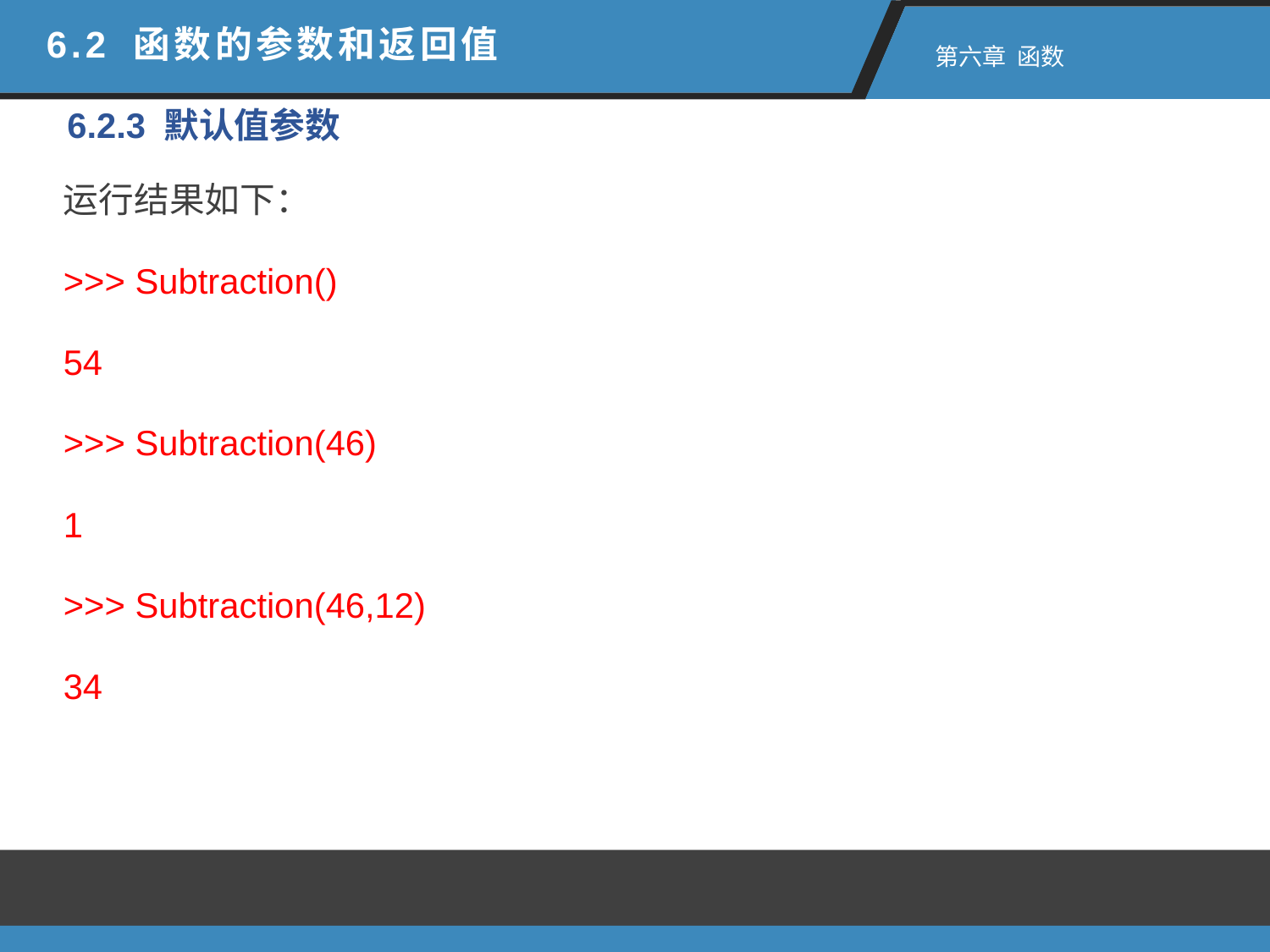

6.2 函数的参数和返回值
  第六章  函数
6.2.3 默认值参数
运行结果如下：
>>> Subtraction()
54
>>> Subtraction(46)
1
>>> Subtraction(46,12)
34